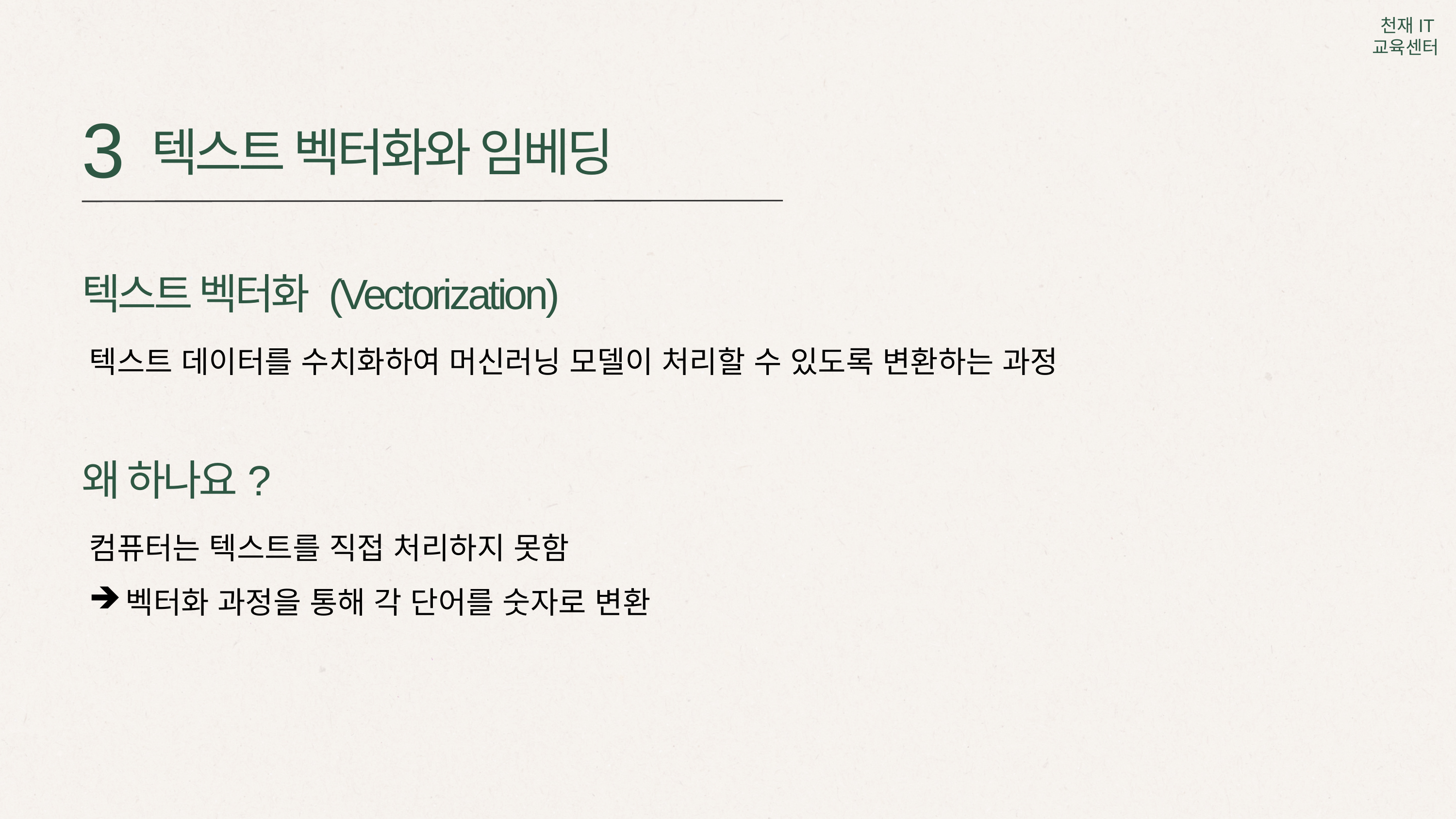

3
텍스트 벡터화와 임베딩

텍스트 벡터화 (Vectorization)
텍스트 데이터를 수치화하여 머신러닝 모델이 처리할 수 있도록 변환하는 과정
왜 하나요?
컴퓨터는 텍스트를 직접 처리하지 못함
벡터화 과정을 통해 각 단어를 숫자로 변환